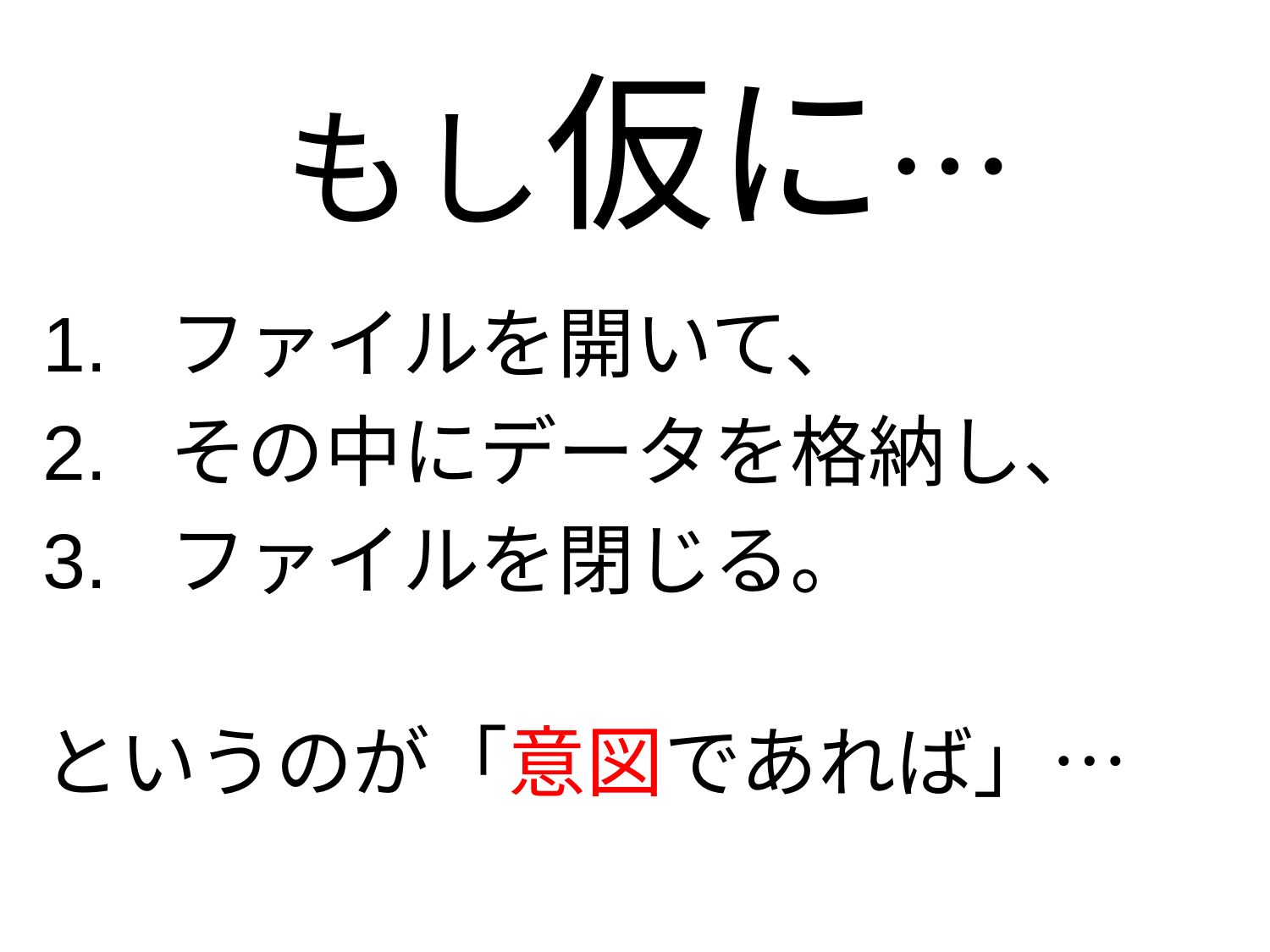

# もし仮に…
ファイルを開いて、
その中にデータを格納し、
ファイルを閉じる。
というのが「意図であれば」…